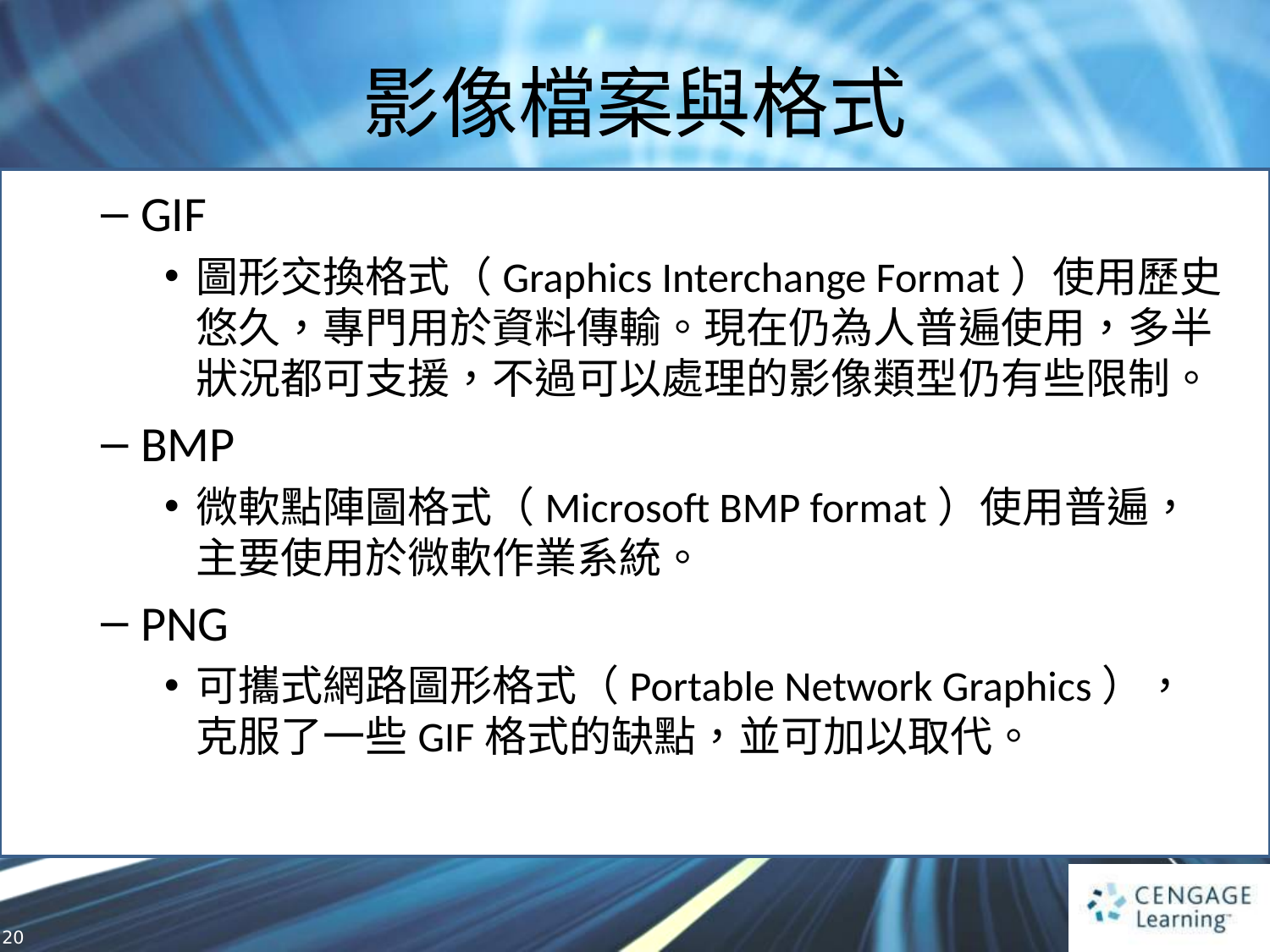

# 影像檔案與格式
GIF
圖形交換格式（Graphics Interchange Format）使用歷史悠久，專門用於資料傳輸。現在仍為人普遍使用，多半狀況都可支援，不過可以處理的影像類型仍有些限制。
BMP
微軟點陣圖格式（Microsoft BMP format）使用普遍，主要使用於微軟作業系統。
PNG
可攜式網路圖形格式（Portable Network Graphics），克服了一些GIF格式的缺點，並可加以取代。